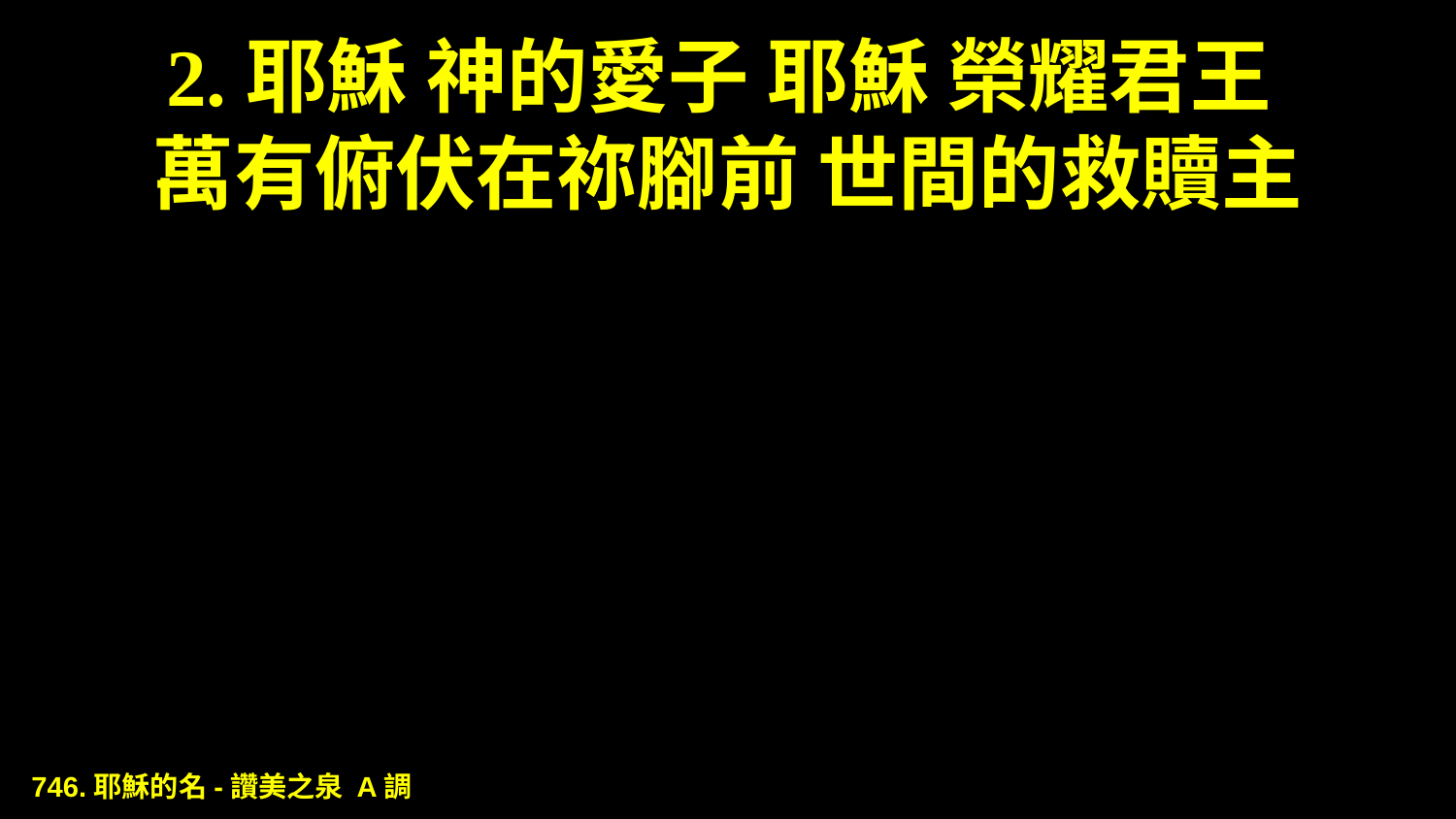

# 2.耶穌 神的愛子 耶穌 榮耀君王 萬有俯伏在祢腳前 世間的救贖主
746.耶穌的名-讚美之泉 A調